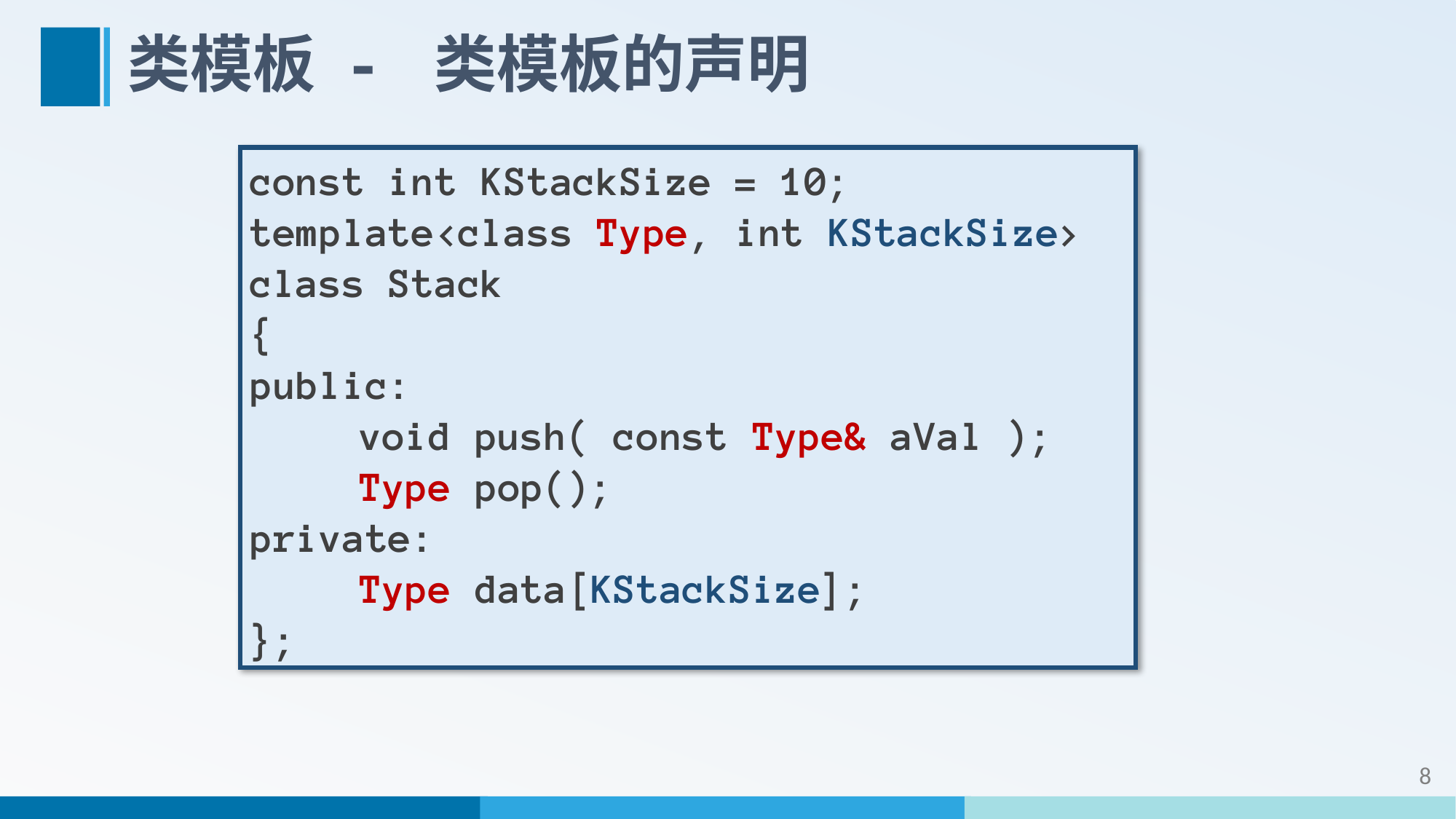

# 类模板 - 类模板的声明
const int KStackSize = 10;
template<class Type, int KStackSize>
class Stack
{
public:
	void push( const Type& aVal );
	Type pop();
private:
	Type data[KStackSize];
};